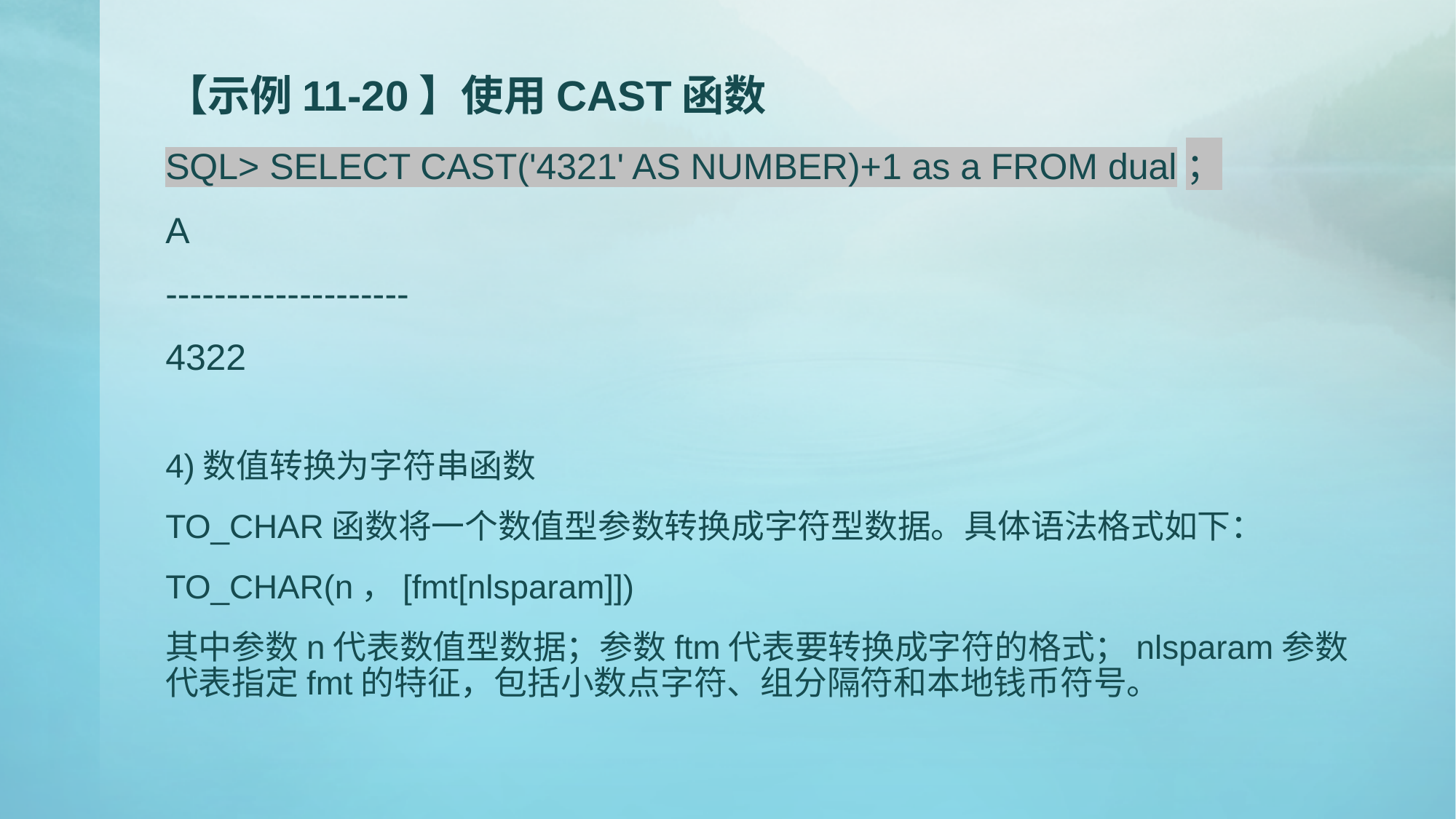

# 【示例11-20】使用CAST函数
SQL> SELECT CAST('4321' AS NUMBER)+1 as a FROM dual；
A
--------------------
4322
4)数值转换为字符串函数
TO_CHAR函数将一个数值型参数转换成字符型数据。具体语法格式如下：
TO_CHAR(n，[fmt[nlsparam]])
其中参数n代表数值型数据；参数ftm代表要转换成字符的格式；nlsparam参数代表指定fmt的特征，包括小数点字符、组分隔符和本地钱币符号。